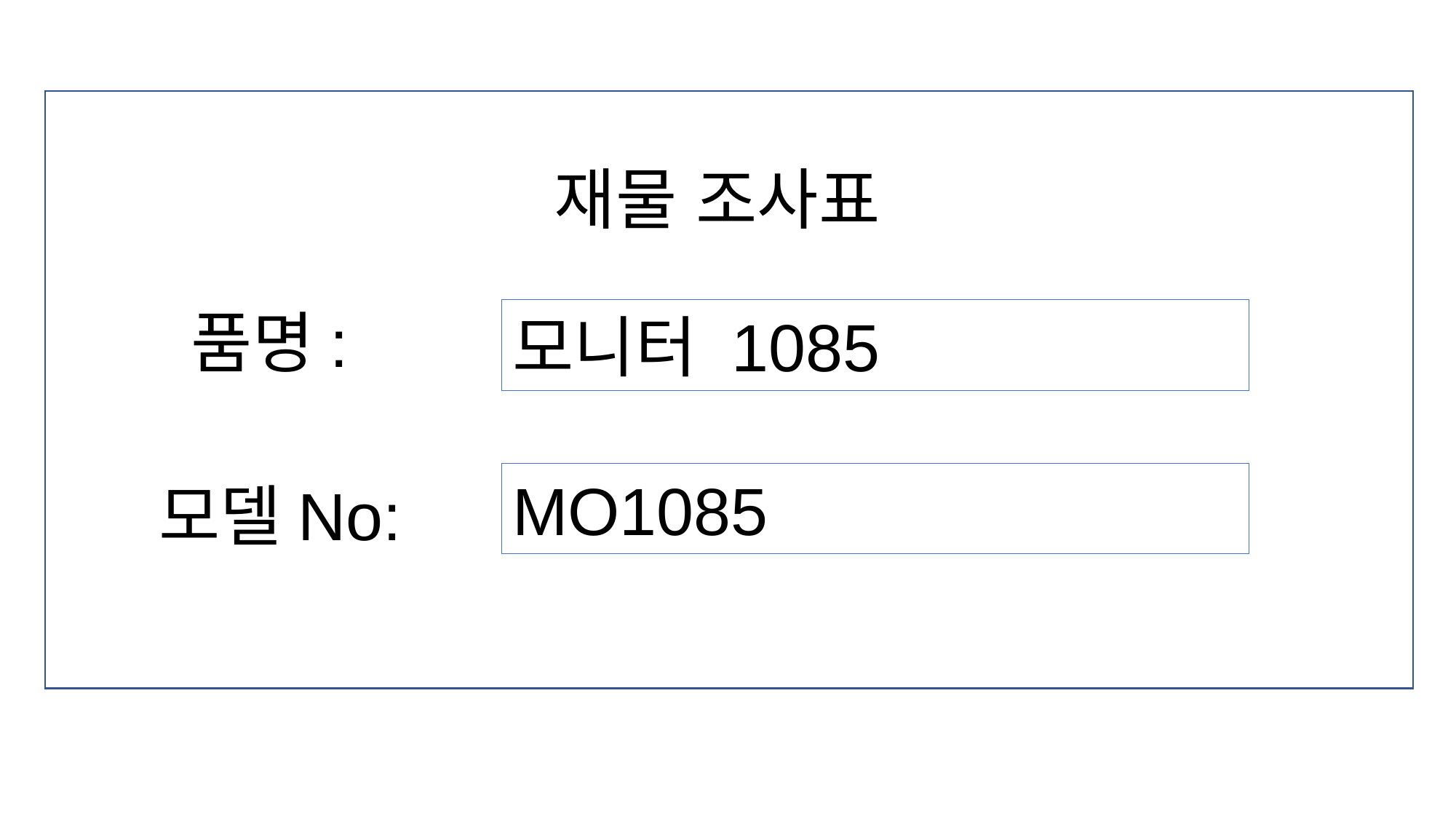

재물 조사표
품명:
모니터 1085
MO1085
모델No: